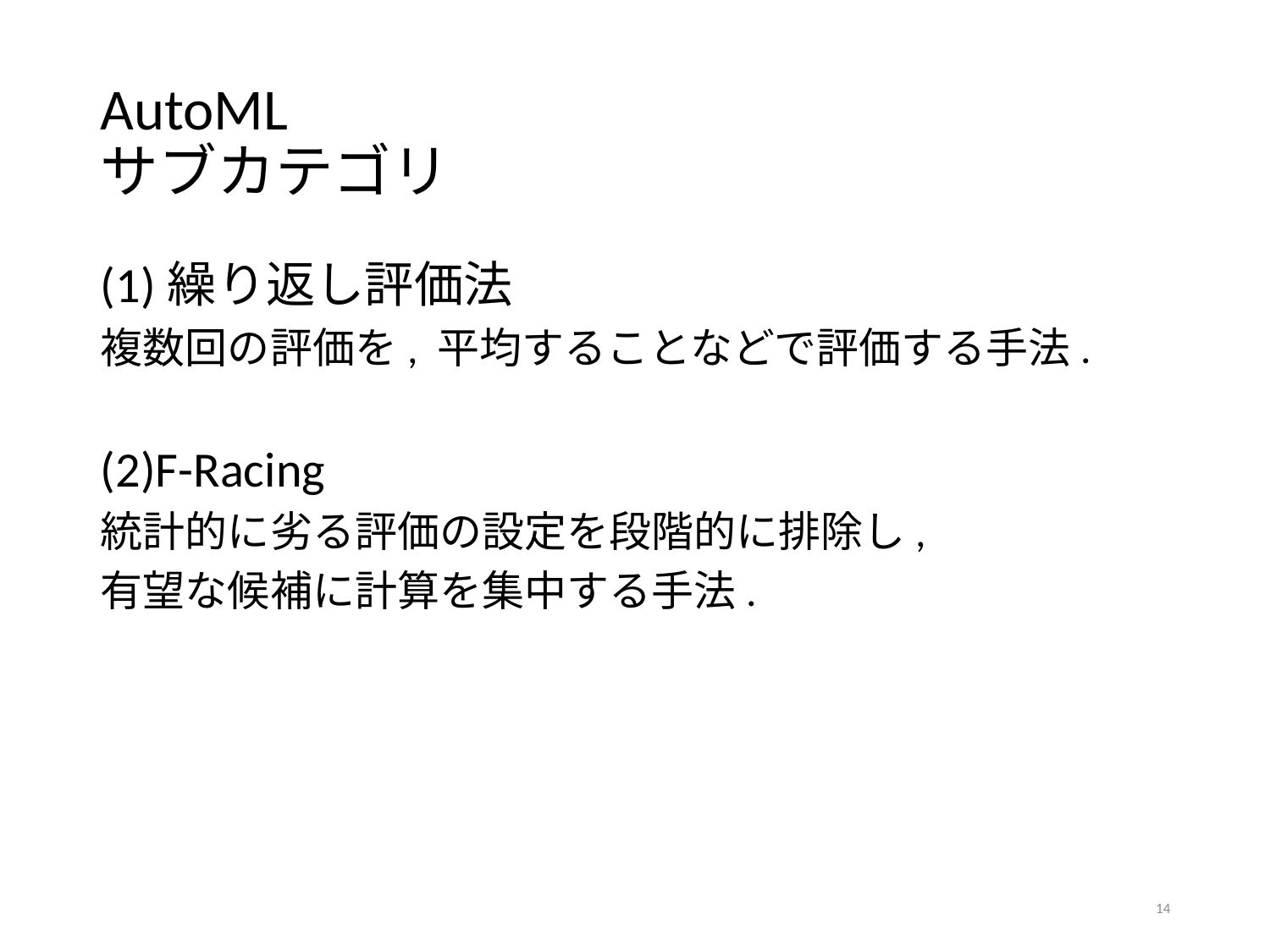

# AutoML サブカテゴリ
(1)繰り返し評価法
複数回の評価を, 平均することなどで評価する手法.

(2)F-Racing
統計的に劣る評価の設定を段階的に排除し,
有望な候補に計算を集中する手法.
14